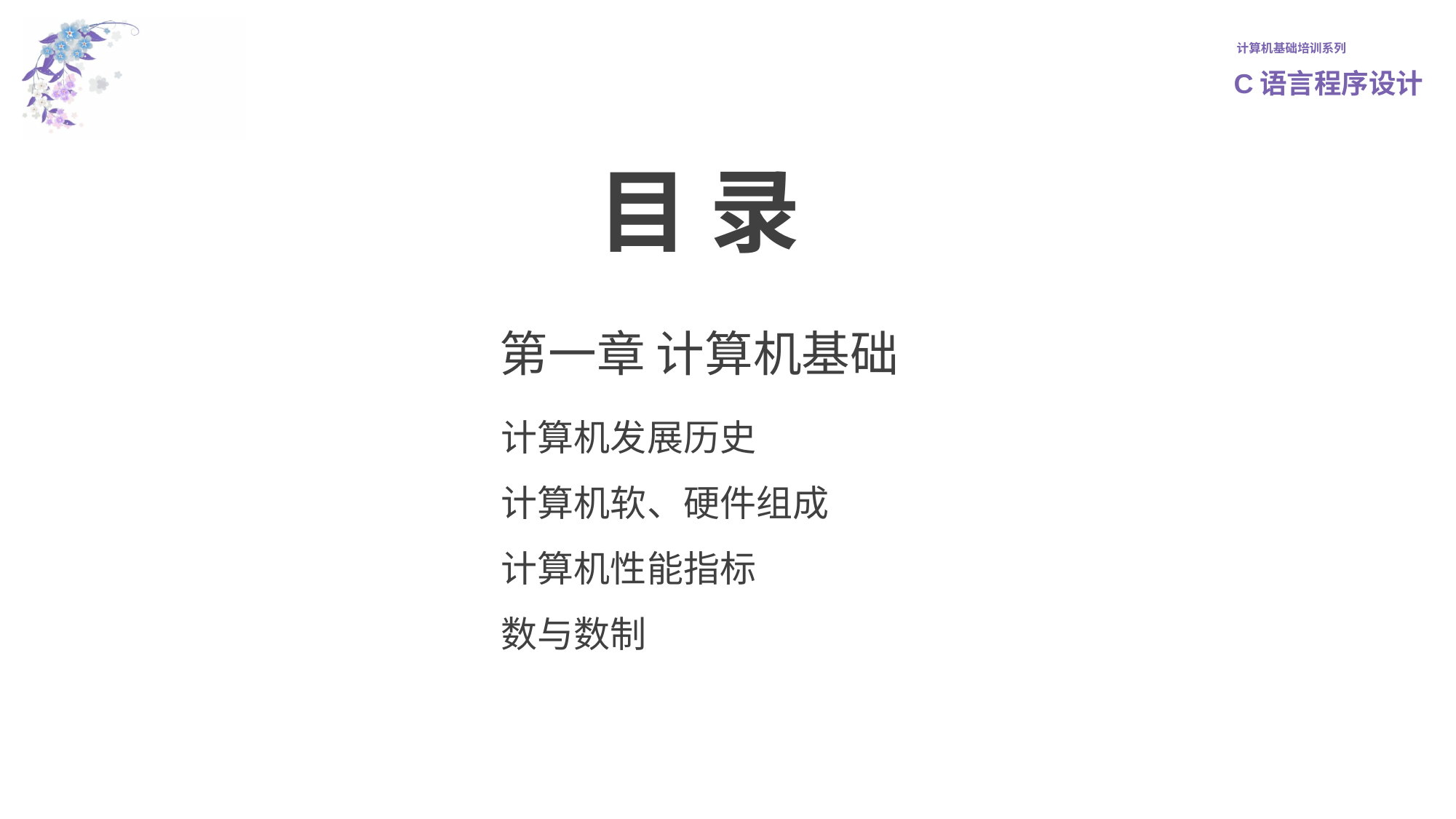

#
目 录
第一章 计算机基础
计算机发展历史
计算机软、硬件组成
计算机性能指标
数与数制